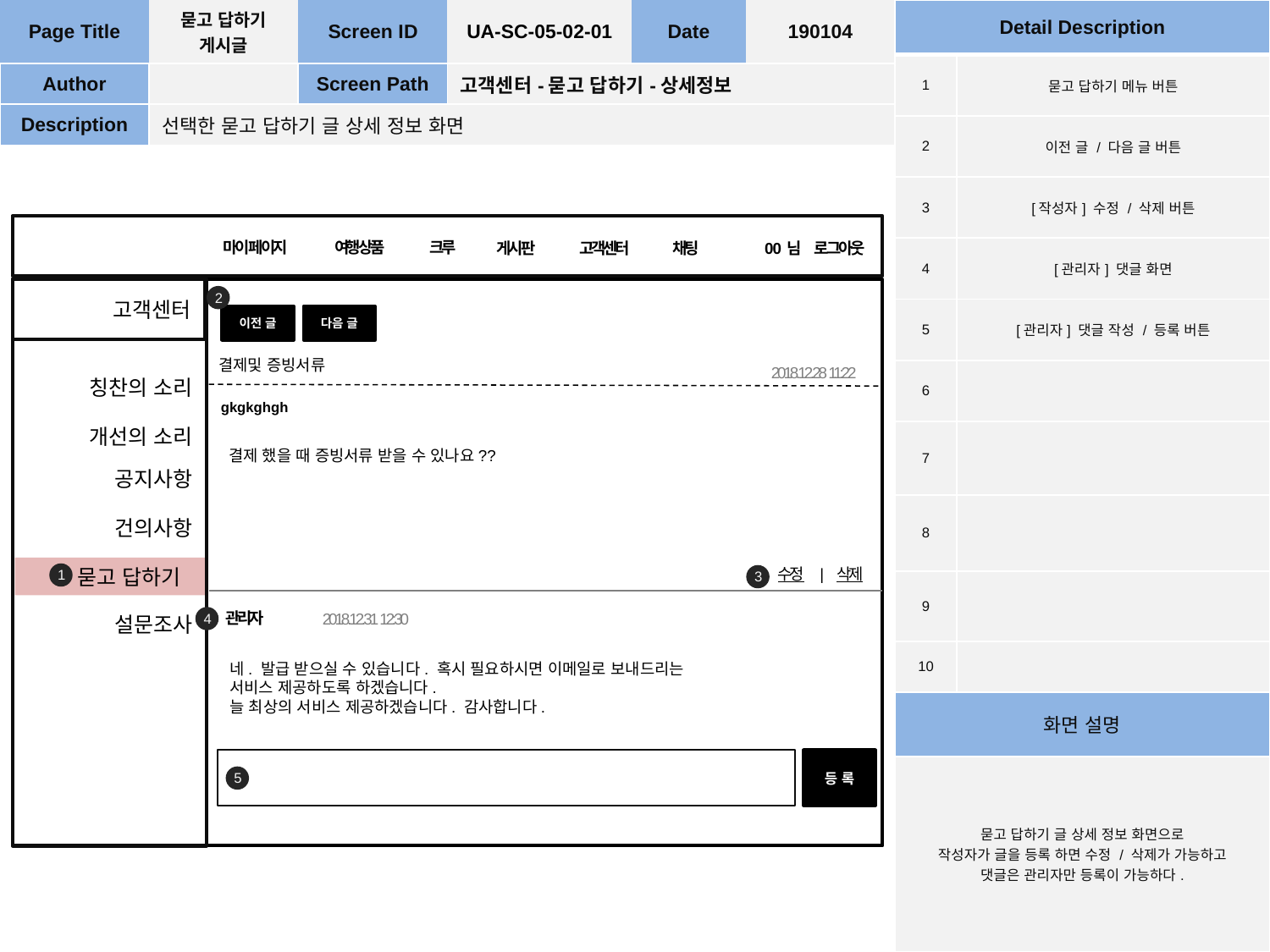

| Page Title | 묻고 답하기 게시글 | Screen ID | UA-SC-05-02-01 | Date | 190104 |
| --- | --- | --- | --- | --- | --- |
| Author |  | Screen Path | 고객센터-묻고 답하기-상세정보 |  |  |
| Description | 선택한 묻고 답하기 글 상세 정보 화면 |  |  |  |  |
| Detail Description |  |
| --- | --- |
| 1 | 묻고 답하기 메뉴 버튼 |
| 2 | 이전 글 / 다음 글 버튼 |
| 3 | [작성자] 수정 / 삭제 버튼 |
| 4 | [관리자] 댓글 화면 |
| 5 | [관리자] 댓글 작성 / 등록 버튼 |
| 6 |  |
| 7 |  |
| 8 |  |
| 9 |  |
| 10 |  |
| 화면 설명 |  |
| 묻고 답하기 글 상세 정보 화면으로 작성자가 글을 등록 하면 수정 / 삭제가 가능하고 댓글은 관리자만 등록이 가능하다. |  |

여행상품
크루
마이 페이지
게시판
고객센터
채팅
0 0 님
로그아웃

2

고객센터
이전 글
다음 글
결제및 증빙서류
2018.12.28  11:22
칭찬의 소리
gkgkghgh
개선의 소리
결제 했을 때 증빙서류 받을 수 있나요??
공지사항
건의사항
묻고 답하기
수정     |     삭제
1

3

관리자
2018.12.31  12:30
4

설문조사
네. 발급 받으실 수 있습니다. 혹시 필요하시면 이메일로 보내드리는
서비스 제공하도록 하겠습니다.
늘 최상의 서비스 제공하겠습니다. 감사합니다.

등 록
5

1